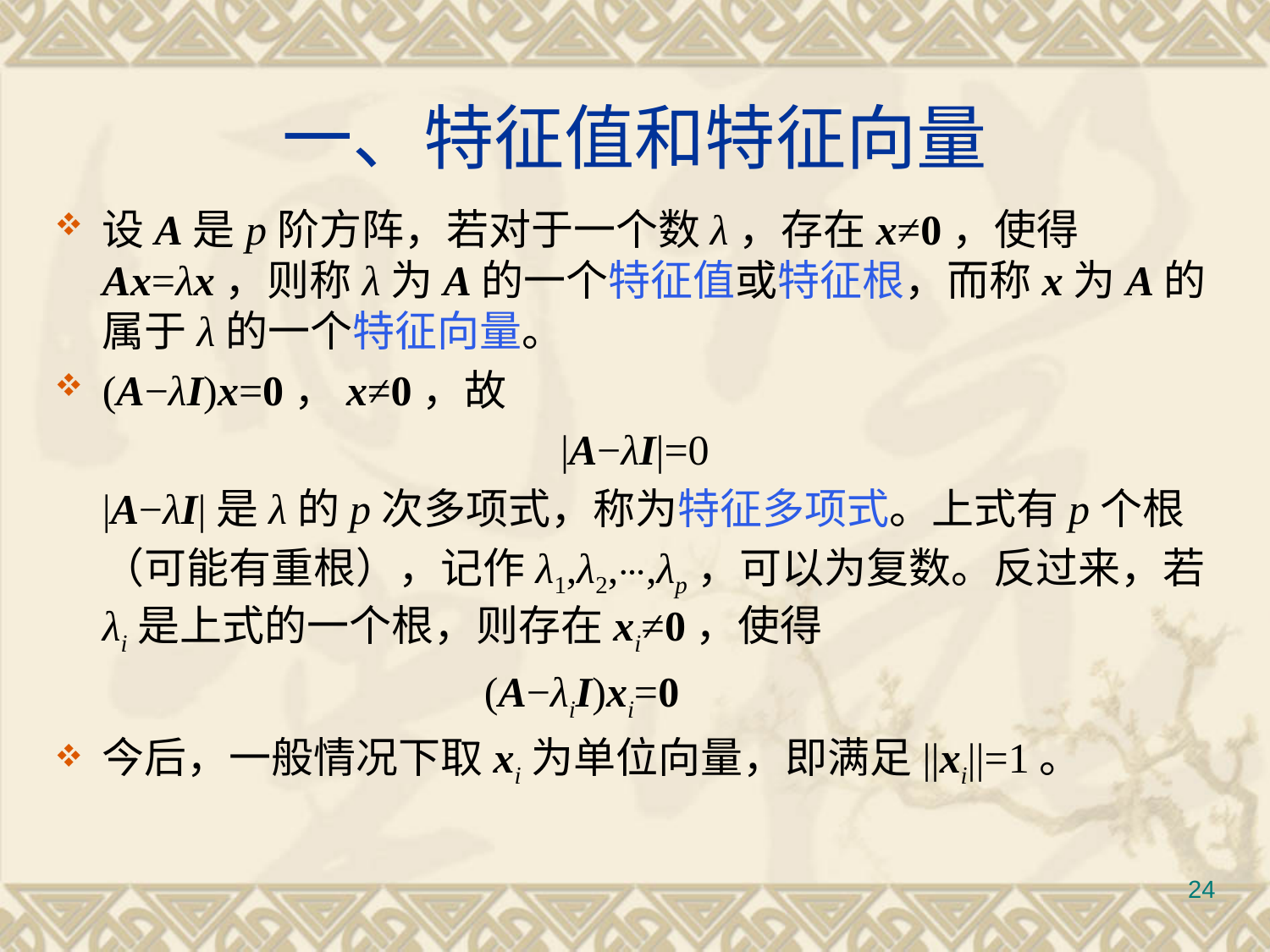

# 一、特征值和特征向量
设A是p阶方阵，若对于一个数λ，存在x≠0，使得Ax=λx，则称λ为A的一个特征值或特征根，而称x为A的属于λ的一个特征向量。
(A−λI)x=0，x≠0，故
|A−λI|=0
	|A−λI|是λ的p次多项式，称为特征多项式。上式有p个根
	（可能有重根），记作λ1,λ2,⋯,λp，可以为复数。反过来，若λi是上式的一个根，则存在xi≠0，使得
(A−λiI)xi=0
今后，一般情况下取xi为单位向量，即满足||xi||=1。
24